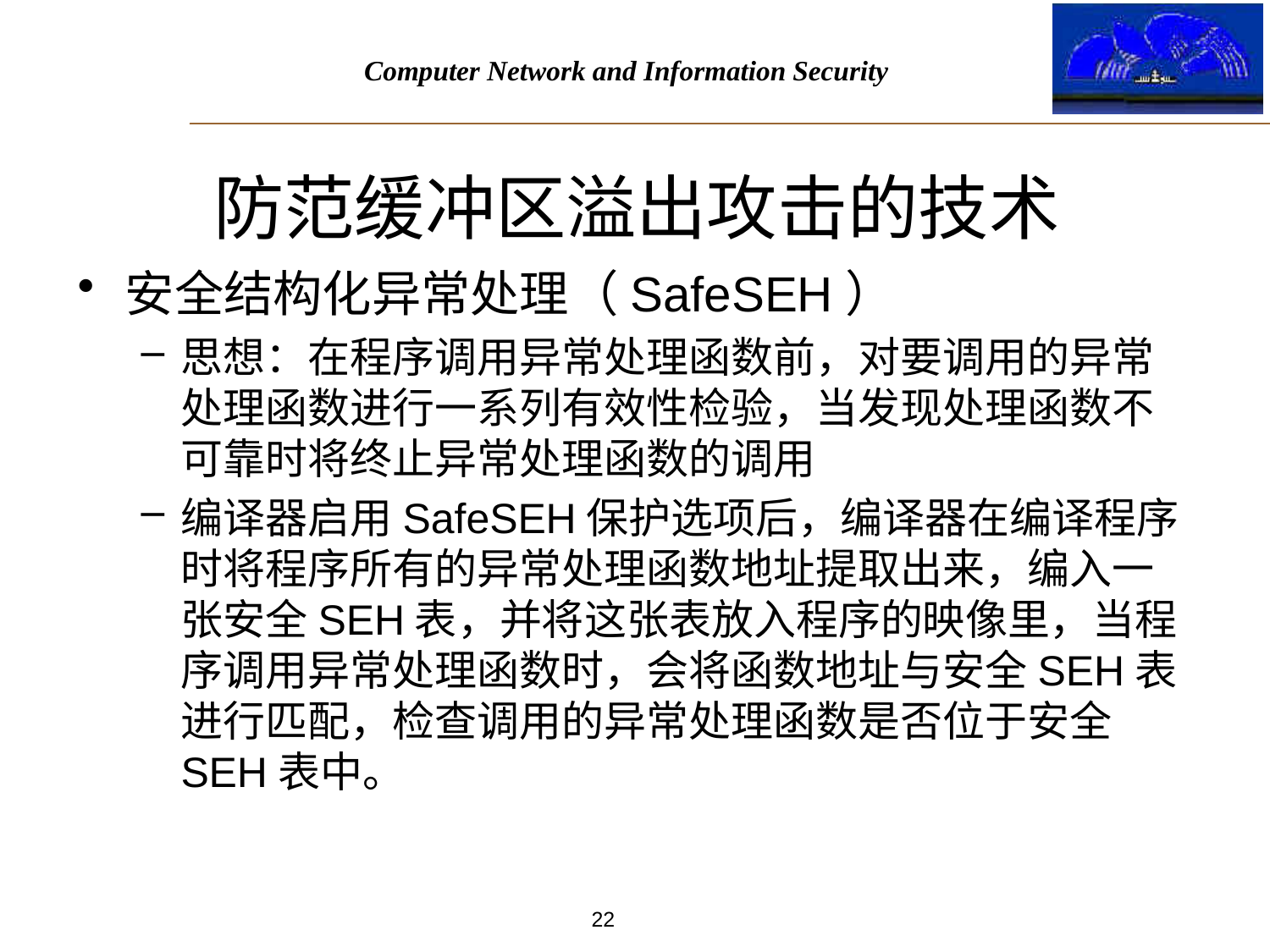

防范缓冲区溢出攻击的技术
安全结构化异常处理（SafeSEH）
思想：在程序调用异常处理函数前，对要调用的异常处理函数进行一系列有效性检验，当发现处理函数不可靠时将终止异常处理函数的调用
编译器启用SafeSEH保护选项后，编译器在编译程序时将程序所有的异常处理函数地址提取出来，编入一张安全SEH表，并将这张表放入程序的映像里，当程序调用异常处理函数时，会将函数地址与安全SEH表进行匹配，检查调用的异常处理函数是否位于安全SEH表中。
22